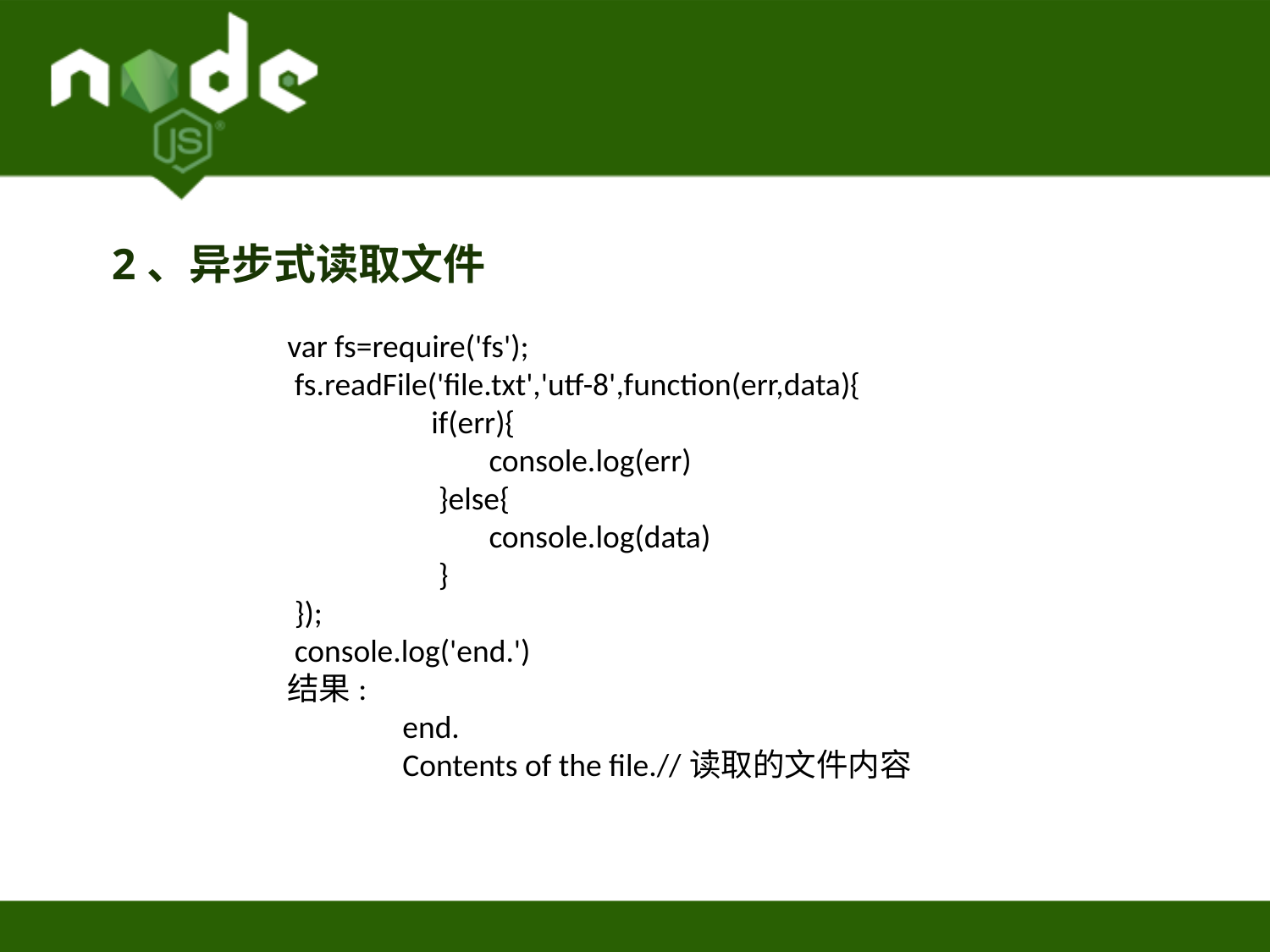

2、异步式读取文件
var fs=require('fs');
 fs.readFile('file.txt','utf-8',function(err,data){
                    if(err){
                            console.log(err)
                     }else{
                            console.log(data)
                     }
 });
 console.log('end.')
结果:
                end.
                Contents of the file.//读取的文件内容